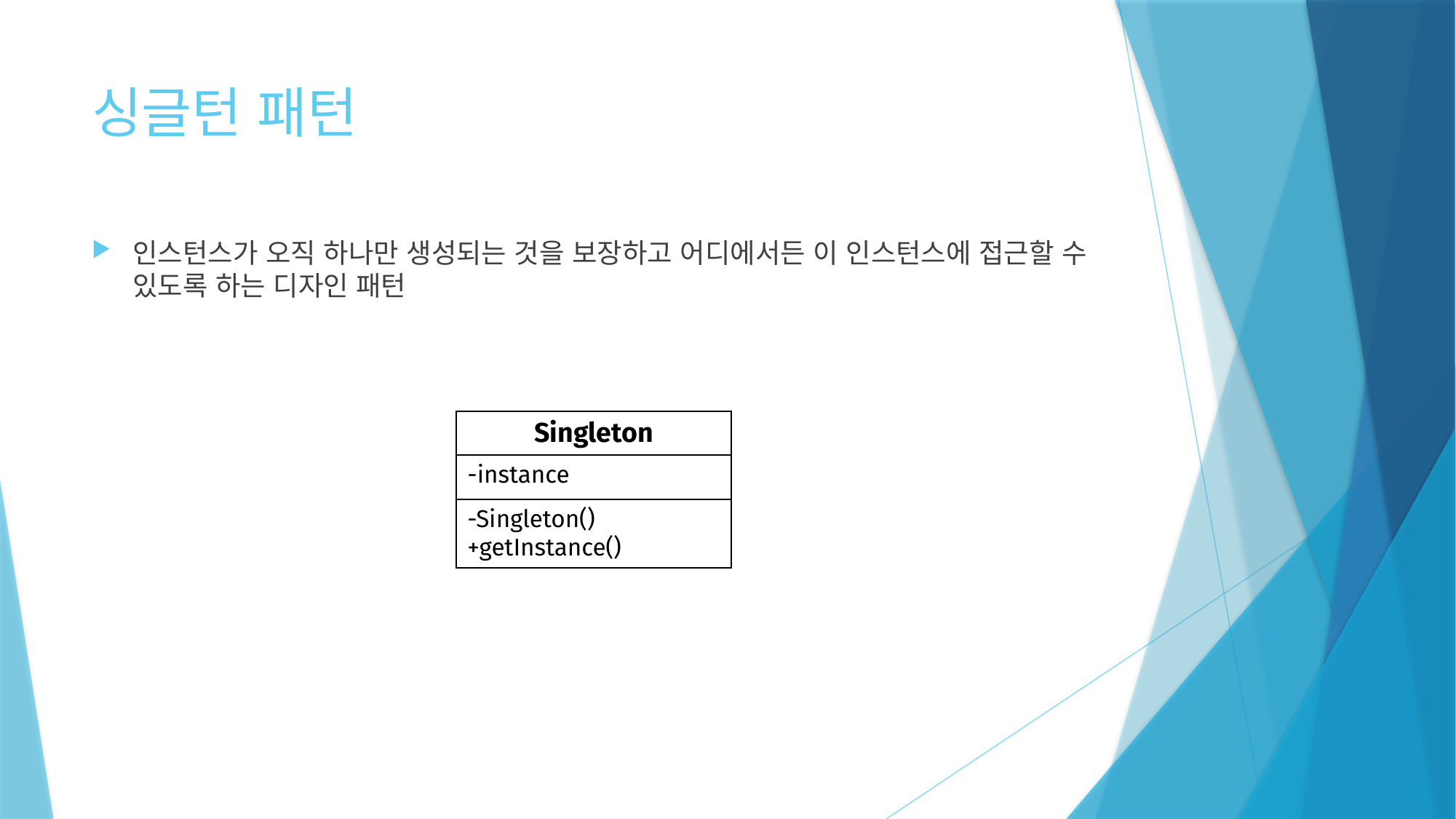

# 싱글턴 패턴
인스턴스가 오직 하나만 생성되는 것을 보장하고 어디에서든 이 인스턴스에 접근할 수 있도록 하는 디자인 패턴
| Singleton |
| --- |
| -instance |
| -Singleton() +getInstance() |